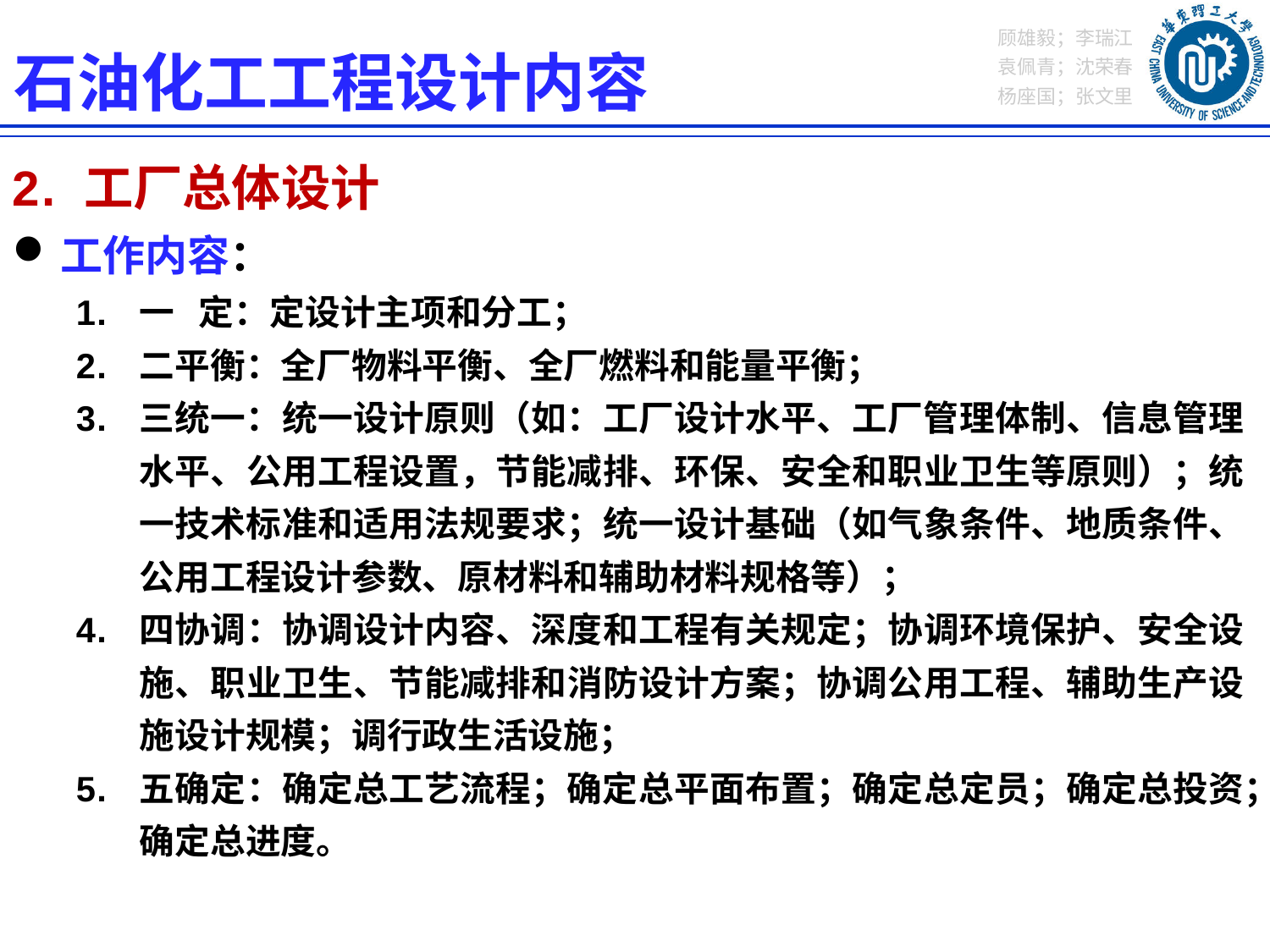

石油化工工程设计内容
工厂总体设计
工作内容：
一   定：定设计主项和分工；
二平衡：全厂物料平衡、全厂燃料和能量平衡；
三统一：统一设计原则（如：工厂设计水平、工厂管理体制、信息管理水平、公用工程设置，节能减排、环保、安全和职业卫生等原则）；统一技术标准和适用法规要求；统一设计基础（如气象条件、地质条件、公用工程设计参数、原材料和辅助材料规格等）；
四协调：协调设计内容、深度和工程有关规定；协调环境保护、安全设施、职业卫生、节能减排和消防设计方案；协调公用工程、辅助生产设施设计规模；调行政生活设施；
五确定：确定总工艺流程；确定总平面布置；确定总定员；确定总投资；确定总进度。